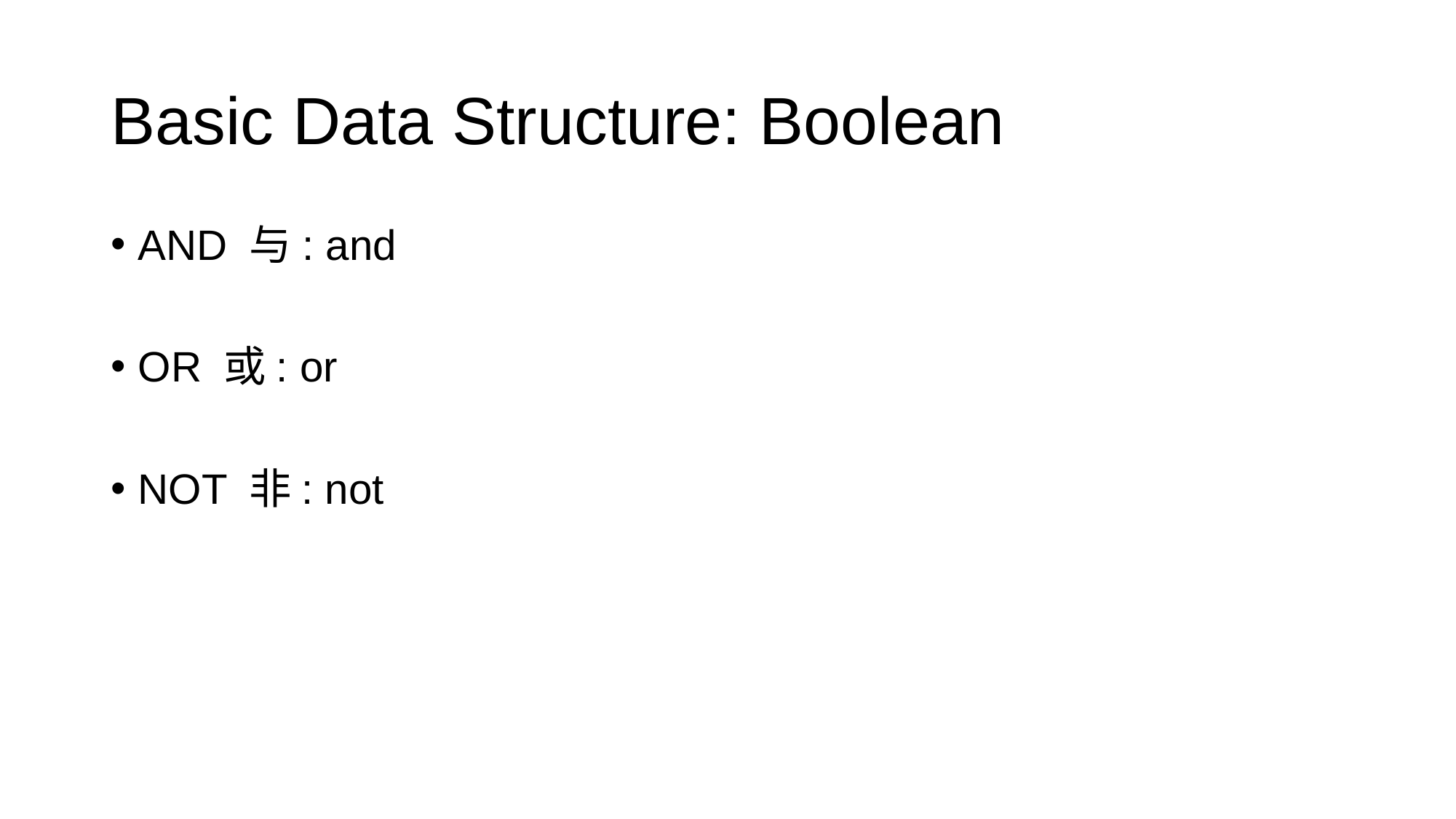

# Basic Data Structure: Boolean
AND 与: and

OR 或: or

NOT 非: not